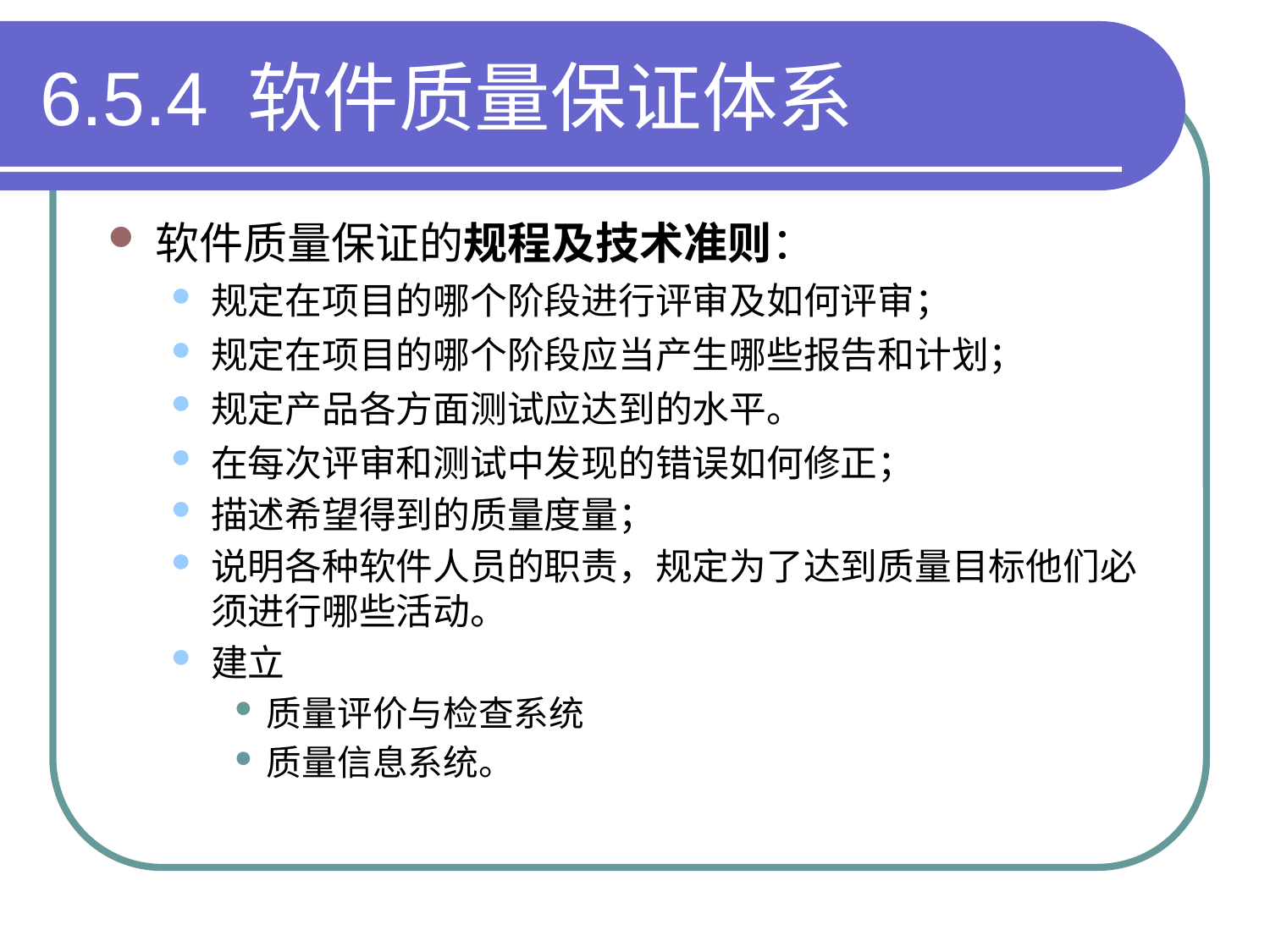

# 6.5.4 软件质量保证体系
软件质量保证的规程及技术准则：
规定在项目的哪个阶段进行评审及如何评审；
规定在项目的哪个阶段应当产生哪些报告和计划；
规定产品各方面测试应达到的水平。
在每次评审和测试中发现的错误如何修正；
描述希望得到的质量度量；
说明各种软件人员的职责，规定为了达到质量目标他们必须进行哪些活动。
建立
质量评价与检查系统
质量信息系统。

83